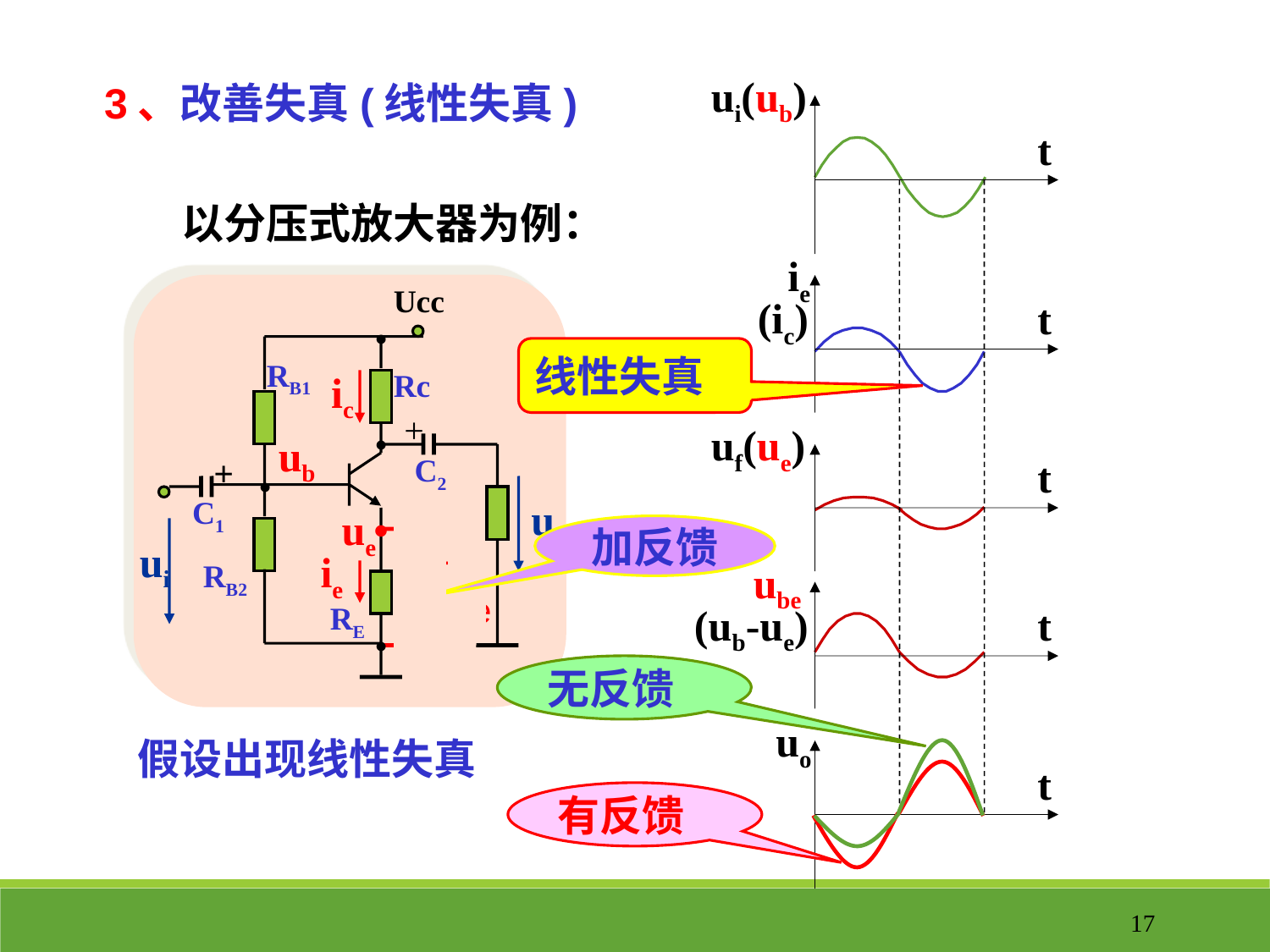

ui(ub)

t

ie

(ic)
t

uf(ue)

t

ube

(ub-ue)
t

uo

t

3、改善失真(线性失真)

以分压式放大器为例：
Ucc
·

RB1
ic
Rc

·
+

ub

+
·

C2

C1

uo
ue
•

ui

+

ie

RB2

Ce
RE

·

线性失真

加反馈

无反馈
假设出现线性失真

有反馈
17